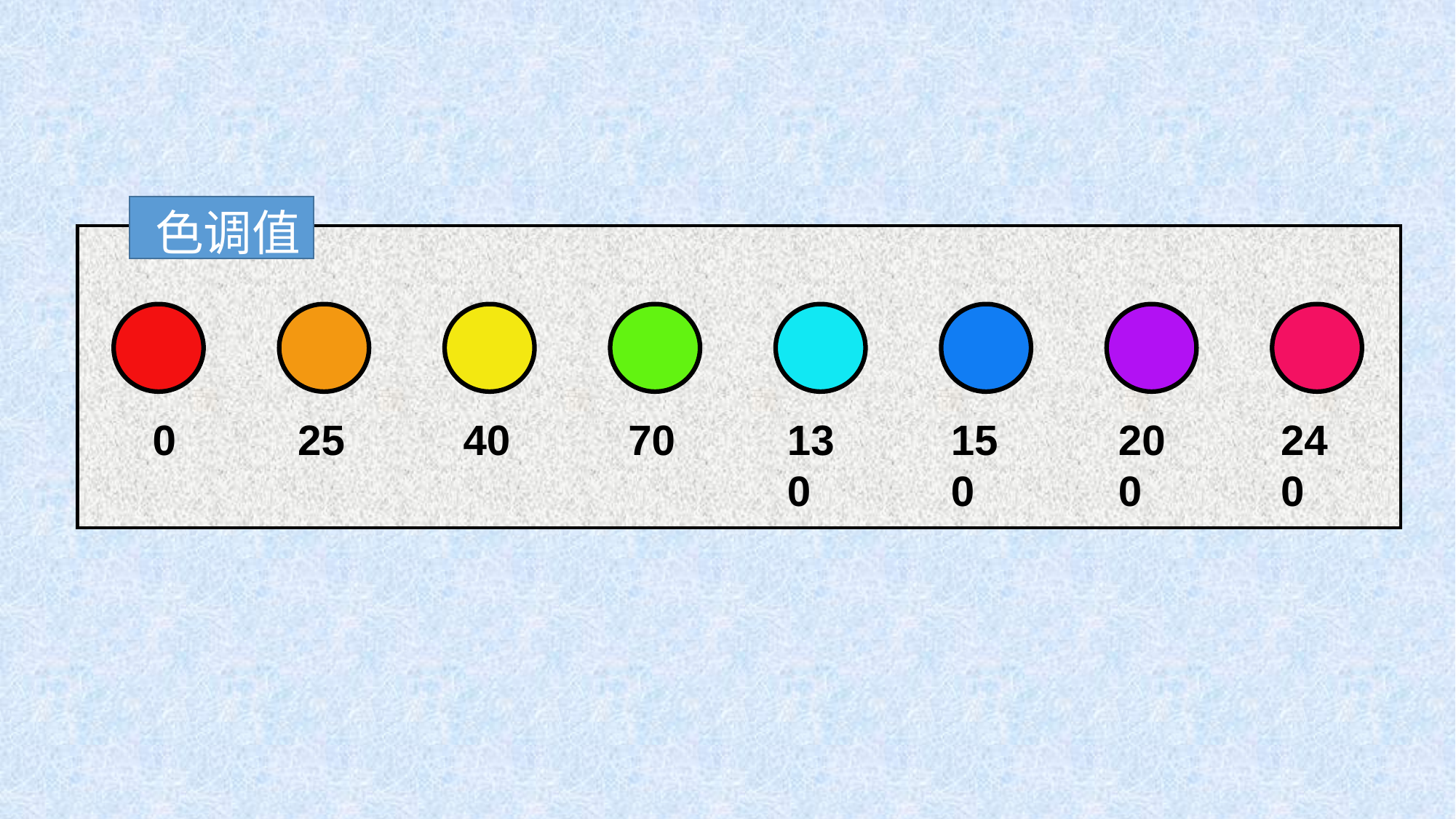

色调值

0
25
40
70
130
150
200
240